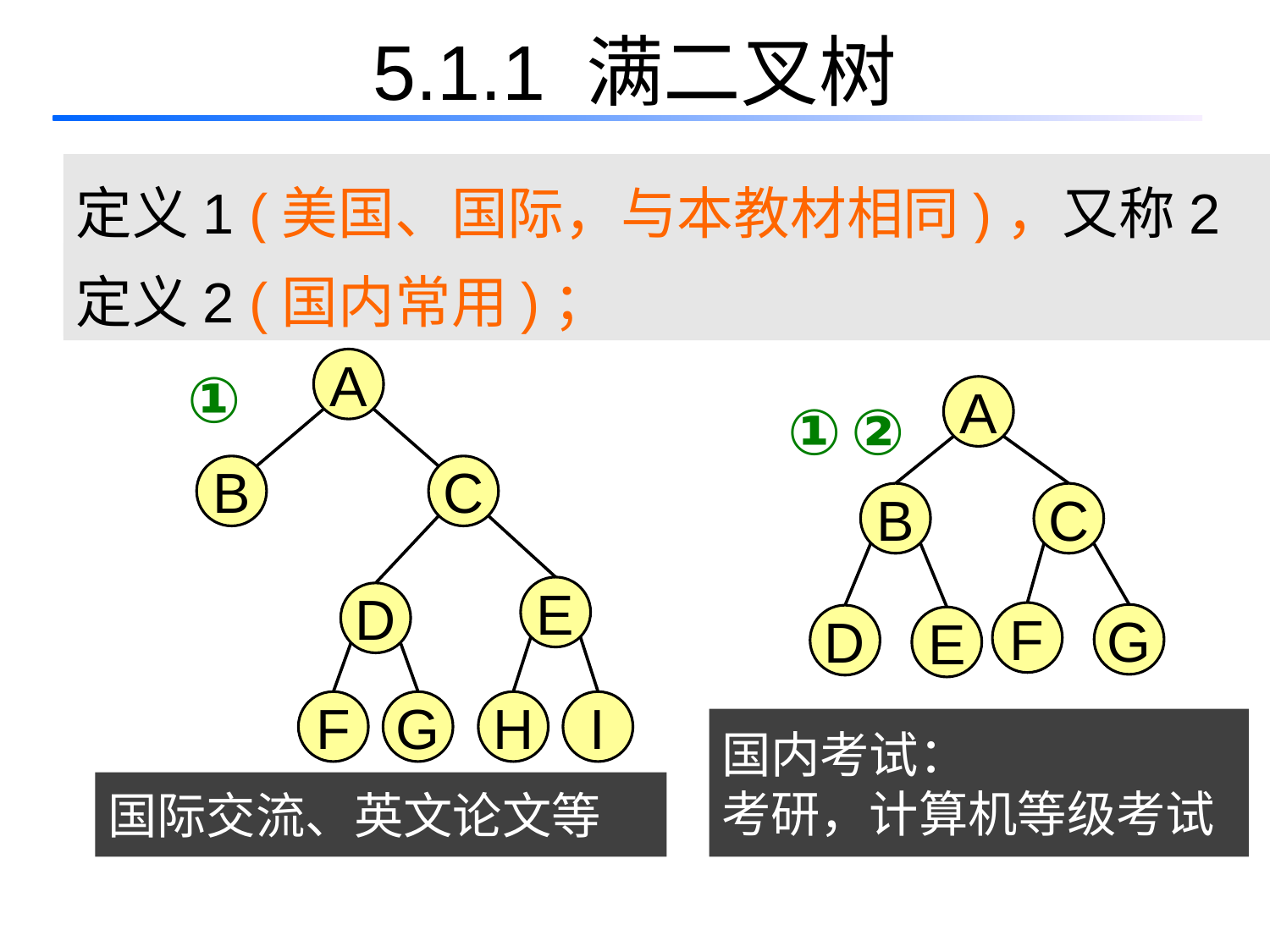

5.1.1 满二叉树

定义1 (美国、国际，与本教材相同)，又称2树；
定义2 (国内常用)；
①
A
②
①
A
B
C
B
C
E
D
F
G
D
E
G
I
F
H
国内考试：
考研，计算机等级考试
国际交流、英文论文等